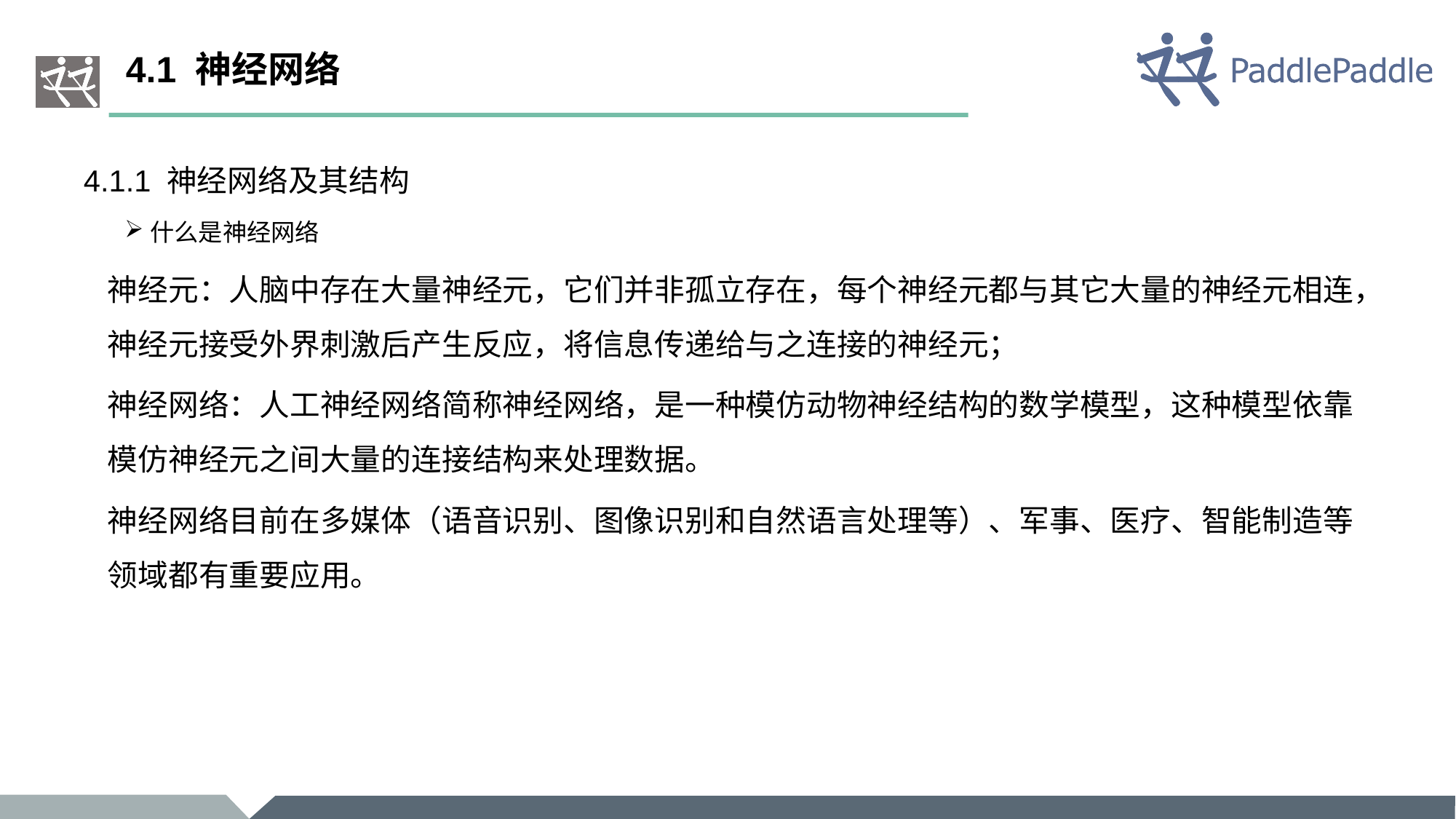

# 4.1 神经网络
4.1.1 神经网络及其结构
什么是神经网络
神经元：人脑中存在大量神经元，它们并非孤立存在，每个神经元都与其它大量的神经元相连，神经元接受外界刺激后产生反应，将信息传递给与之连接的神经元；
神经网络：人工神经网络简称神经网络，是一种模仿动物神经结构的数学模型，这种模型依靠模仿神经元之间大量的连接结构来处理数据。
神经网络目前在多媒体（语音识别、图像识别和自然语言处理等）、军事、医疗、智能制造等领域都有重要应用。